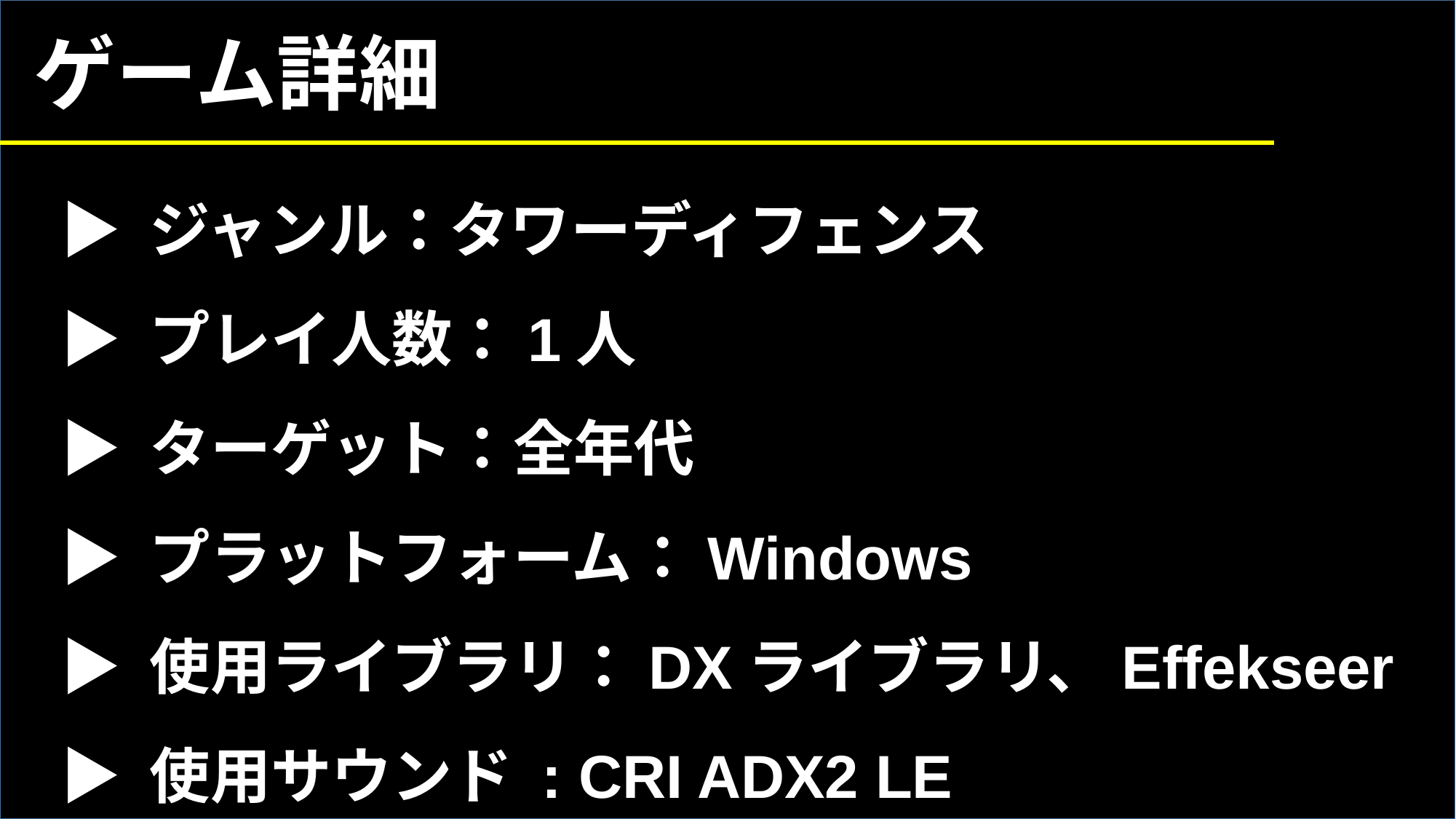

ゲーム詳細
▶ ジャンル：タワーディフェンス
▶ プレイ人数：1人
▶ ターゲット：全年代
▶ プラットフォーム：Windows
▶ 使用ライブラリ：DXライブラリ、Effekseer
▶ 使用サウンド : CRI ADX2 LE